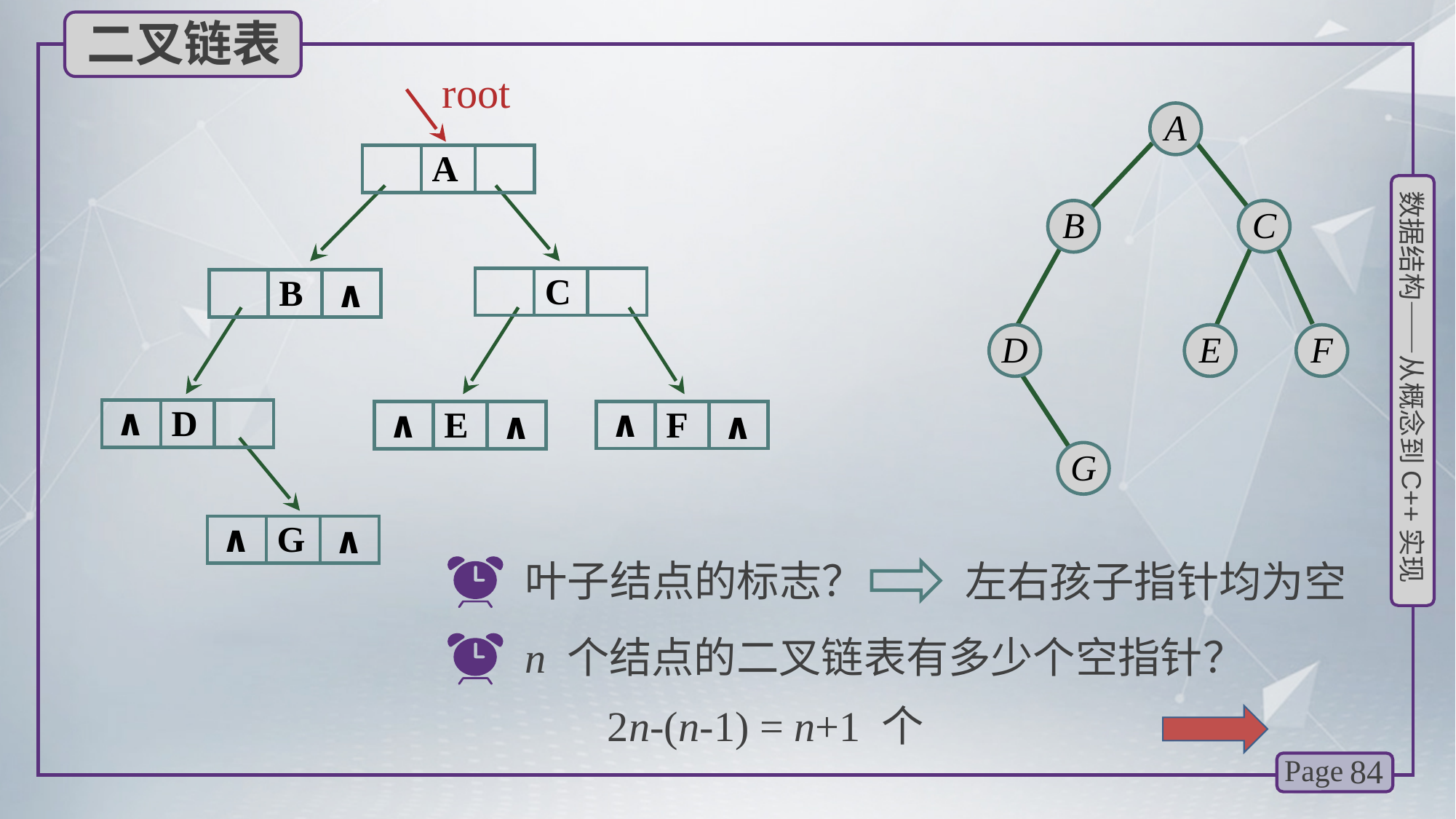

二叉链表

root

A
A

B
C

D
E
F

G

B

C
∧

D

E

F
∧
∧
∧
∧
∧

G
∧
∧
叶子结点的标志？

左右孩子指针均为空

n 个结点的二叉链表有多少个空指针？

2n-(n-1) = n+1 个